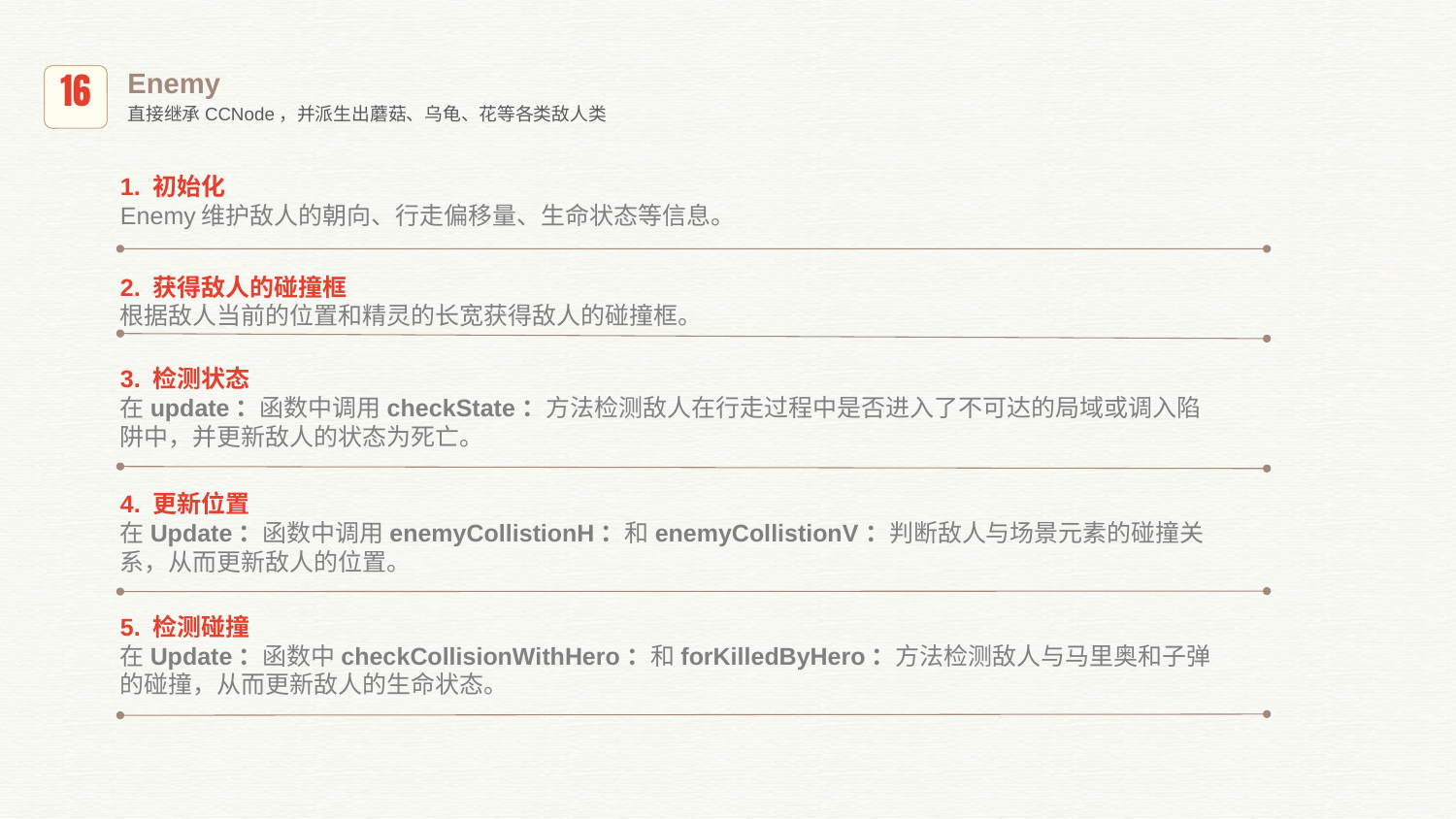

Enemy
直接继承CCNode，并派生出蘑菇、乌龟、花等各类敌人类
1. 初始化
Enemy维护敌人的朝向、行走偏移量、生命状态等信息。

2. 获得敌人的碰撞框
根据敌人当前的位置和精灵的长宽获得敌人的碰撞框。

3. 检测状态
在update：函数中调用checkState：方法检测敌人在行走过程中是否进入了不可达的局域或调入陷阱中，并更新敌人的状态为死亡。

4. 更新位置
在Update：函数中调用enemyCollistionH：和enemyCollistionV：判断敌人与场景元素的碰撞关系，从而更新敌人的位置。

5. 检测碰撞
在Update：函数中checkCollisionWithHero：和forKilledByHero：方法检测敌人与马里奥和子弹的碰撞，从而更新敌人的生命状态。